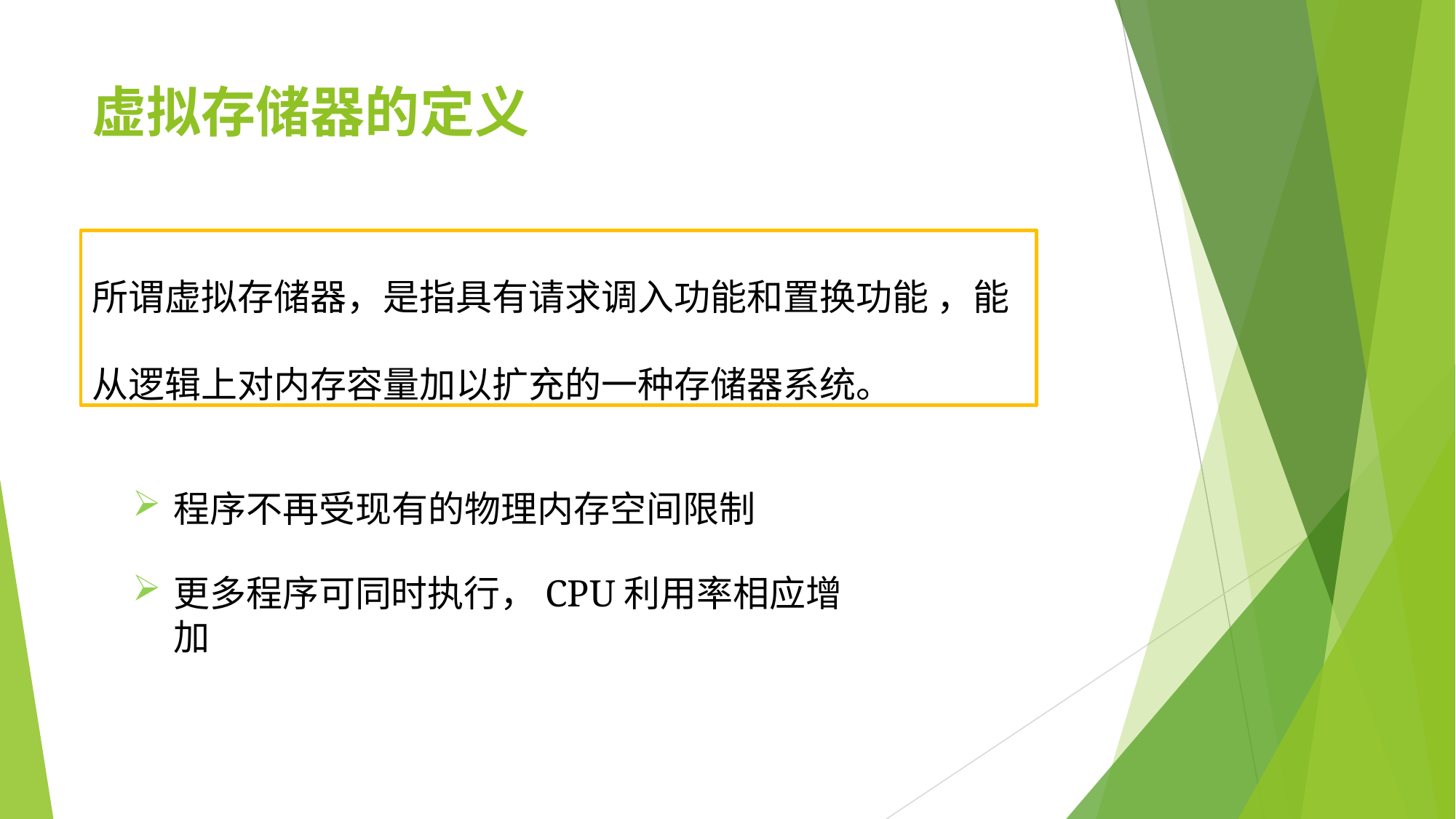

# 虚拟存储器的定义
所谓虚拟存储器，是指具有请求调入功能和置换功能 ，能 从逻辑上对内存容量加以扩充的一种存储器系统。
程序不再受现有的物理内存空间限制

更多程序可同时执行，CPU利用率相应增加